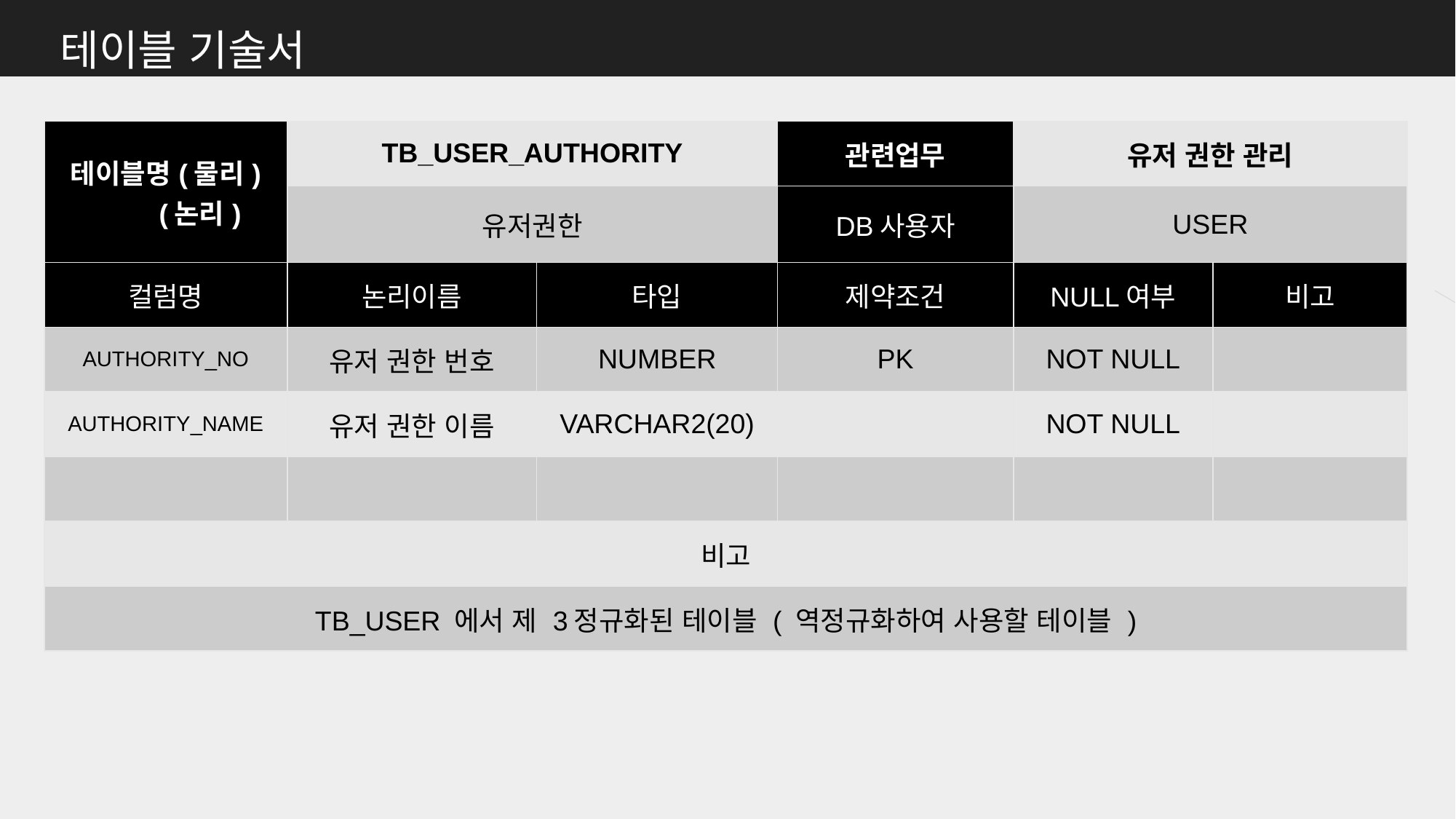

테이블 기술서

| 테이블명(물리) (논리) | TB\_USER\_AUTHORITY |  | 관련업무 | 유저 권한 관리 |  |
| --- | --- | --- | --- | --- | --- |
|  | 유저권한 |  | DB사용자 | USER |  |
| 컬럼명 | 논리이름 | 타입 | 제약조건 | NULL여부 | 비고 |
| AUTHORITY\_NO | 유저 권한 번호 | NUMBER | PK | NOT NULL |  |
| AUTHORITY\_NAME | 유저 권한 이름 | VARCHAR2(20) |  | NOT NULL |  |
|  |  |  |  |  |  |
| 비고 |  |  |  |  |  |
| TB\_USER 에서 제 3정규화된 테이블 ( 역정규화하여 사용할 테이블 ) |  |  |  |  |  |